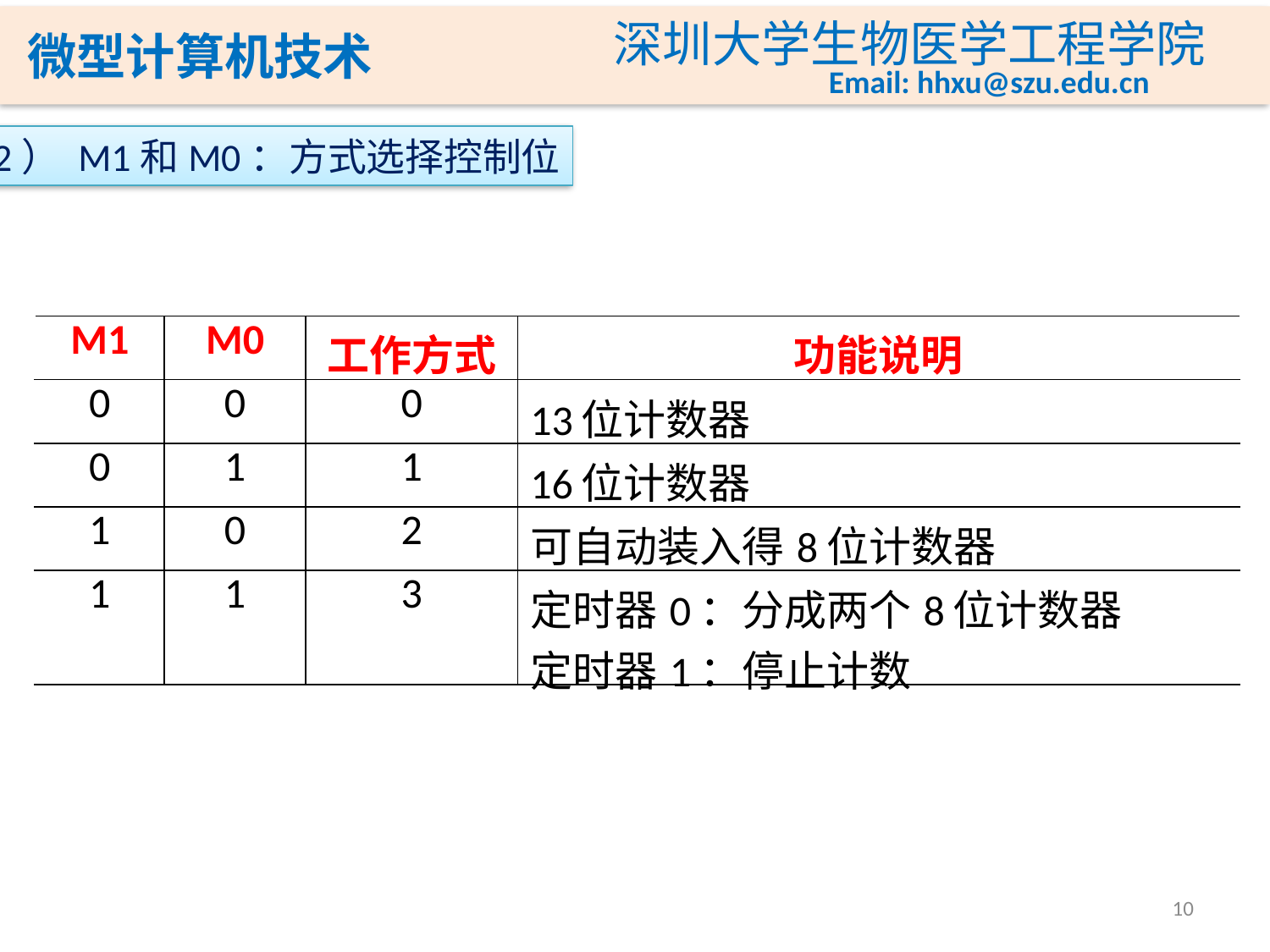

2） M1和M0：方式选择控制位
| M1 | M0 | 工作方式 | 功能说明 |
| --- | --- | --- | --- |
| 0 | 0 | 0 | 13位计数器 |
| 0 | 1 | 1 | 16位计数器 |
| 1 | 0 | 2 | 可自动装入得8位计数器 |
| 1 | 1 | 3 | 定时器0：分成两个8位计数器 定时器1：停止计数 |
10